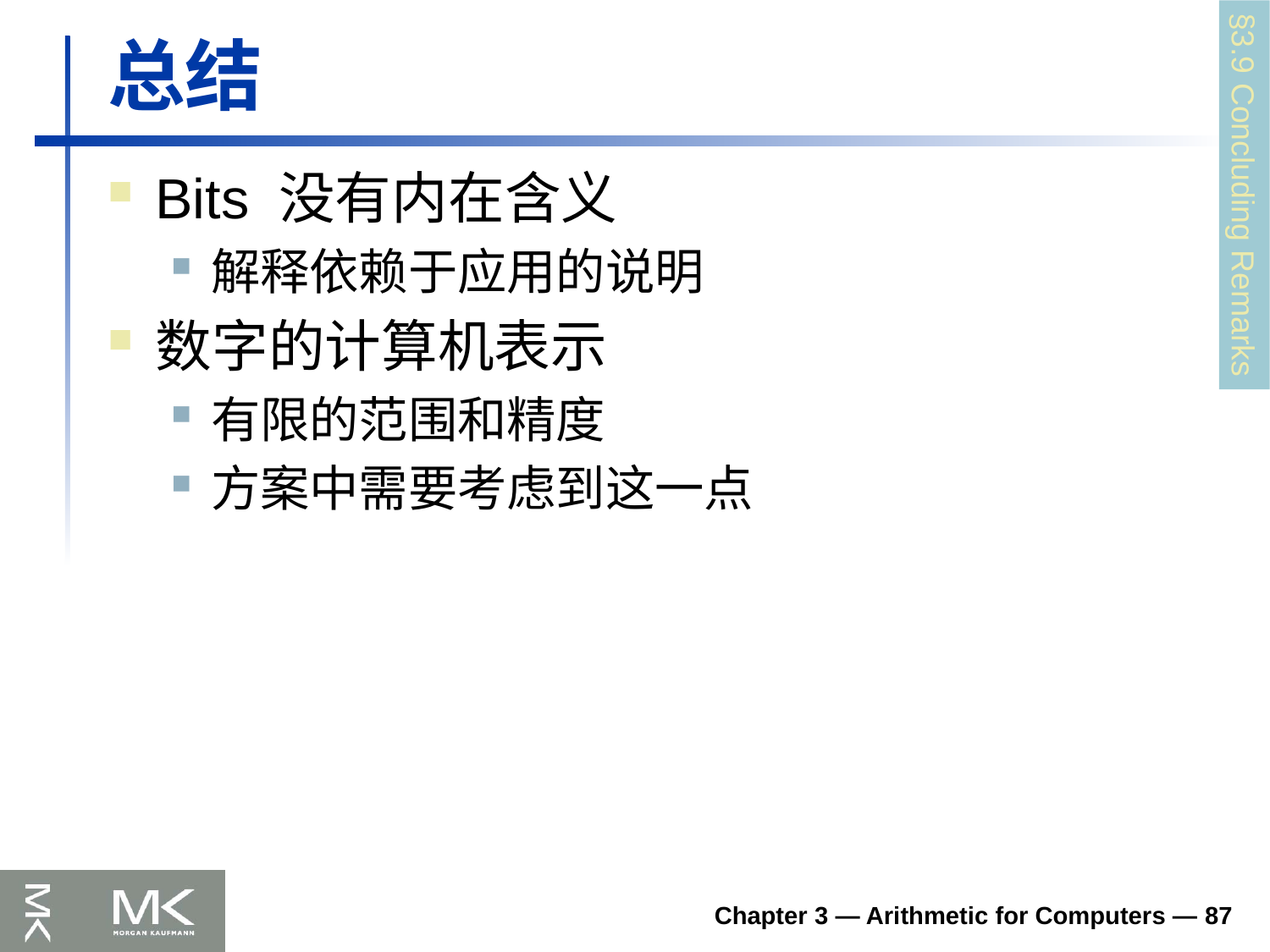

# 总结
Bits 没有内在含义
解释依赖于应用的说明
数字的计算机表示
有限的范围和精度
方案中需要考虑到这一点
§3.9 Concluding Remarks
Chapter 3 — Arithmetic for Computers — 87